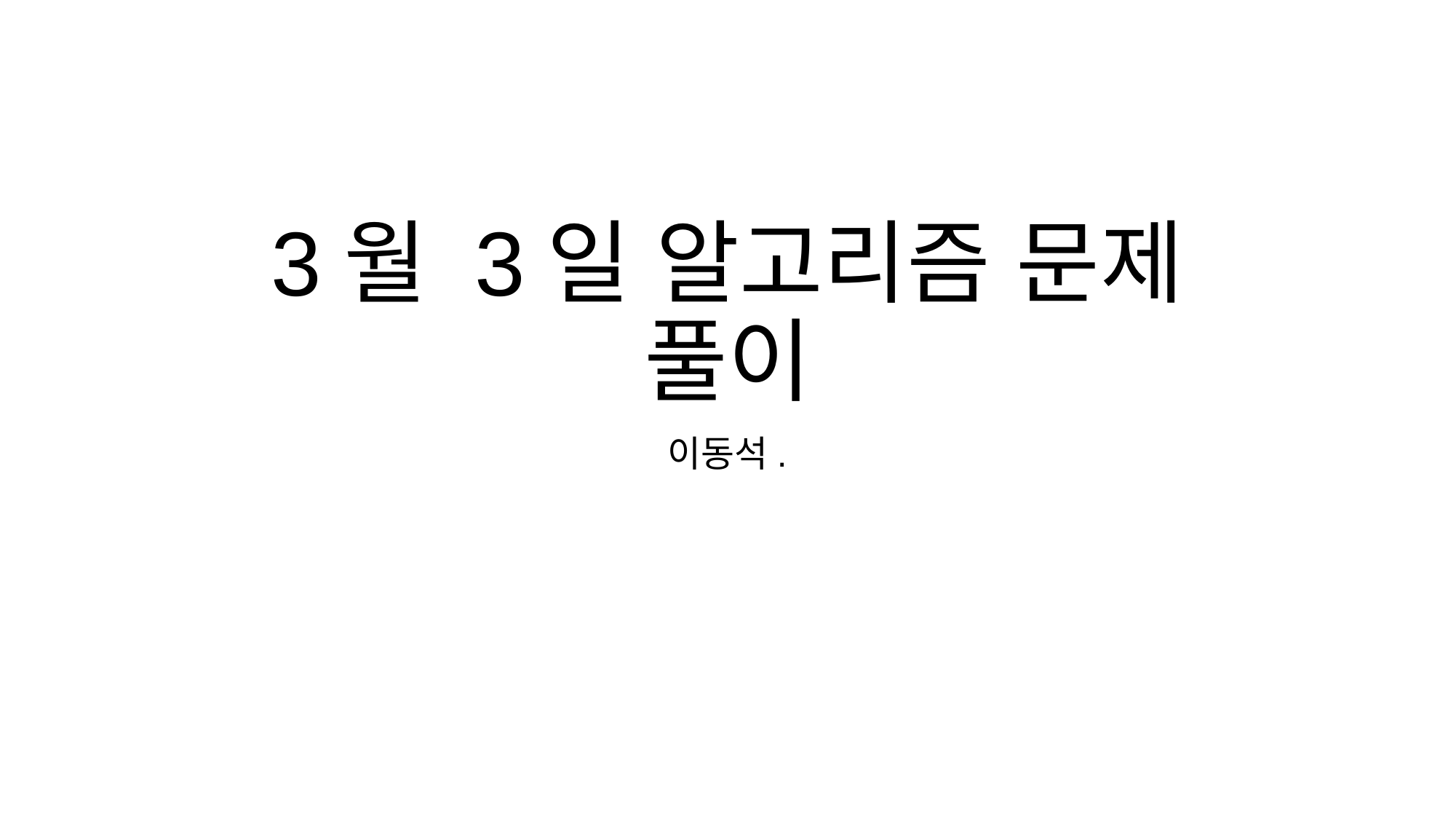

# 3월 3일 알고리즘 문제 풀이
이동석.